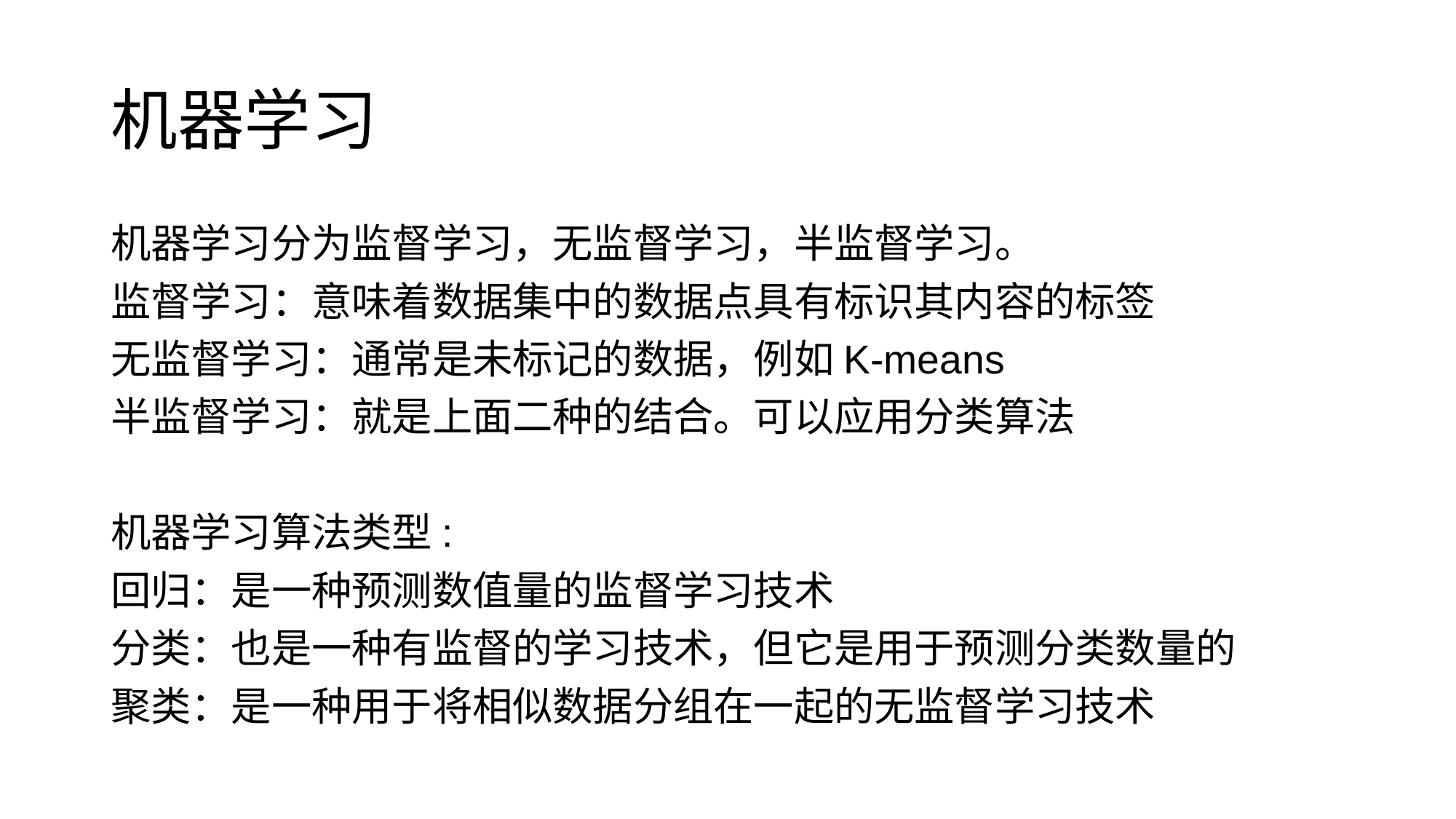

# 机器学习
机器学习分为监督学习，无监督学习，半监督学习。
监督学习：意味着数据集中的数据点具有标识其内容的标签
无监督学习：通常是未标记的数据，例如K-means
半监督学习：就是上面二种的结合。可以应用分类算法

机器学习算法类型:
回归：是一种预测数值量的监督学习技术
分类：也是一种有监督的学习技术，但它是用于预测分类数量的
聚类：是一种用于将相似数据分组在一起的无监督学习技术